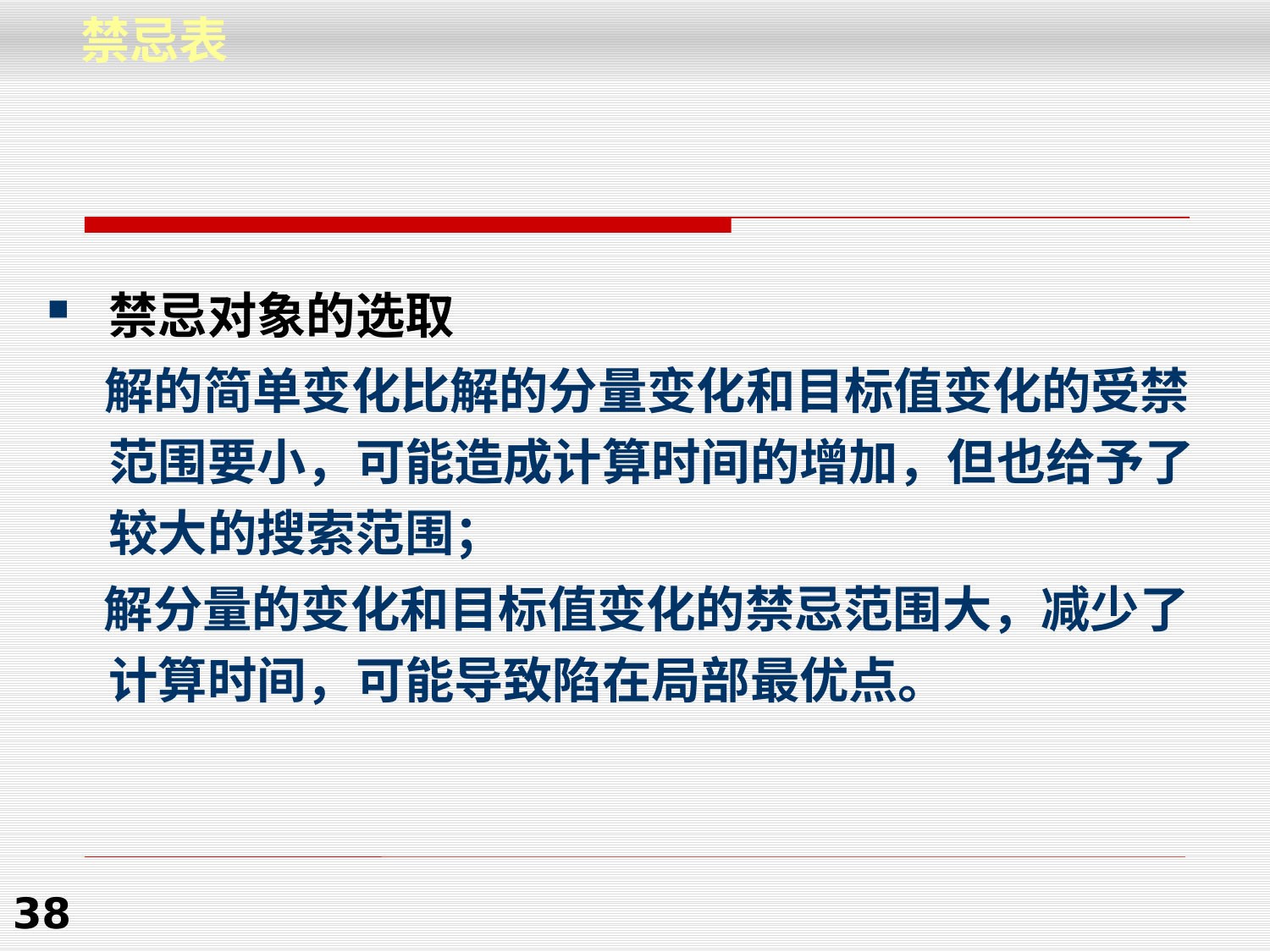

禁忌表

禁忌对象的选取
        解的简单变化比解的分量变化和目标值变化的受禁范围要小，可能造成计算时间的增加，但也给予了较大的搜索范围；
    解分量的变化和目标值变化的禁忌范围大，减少了计算时间，可能导致陷在局部最优点。